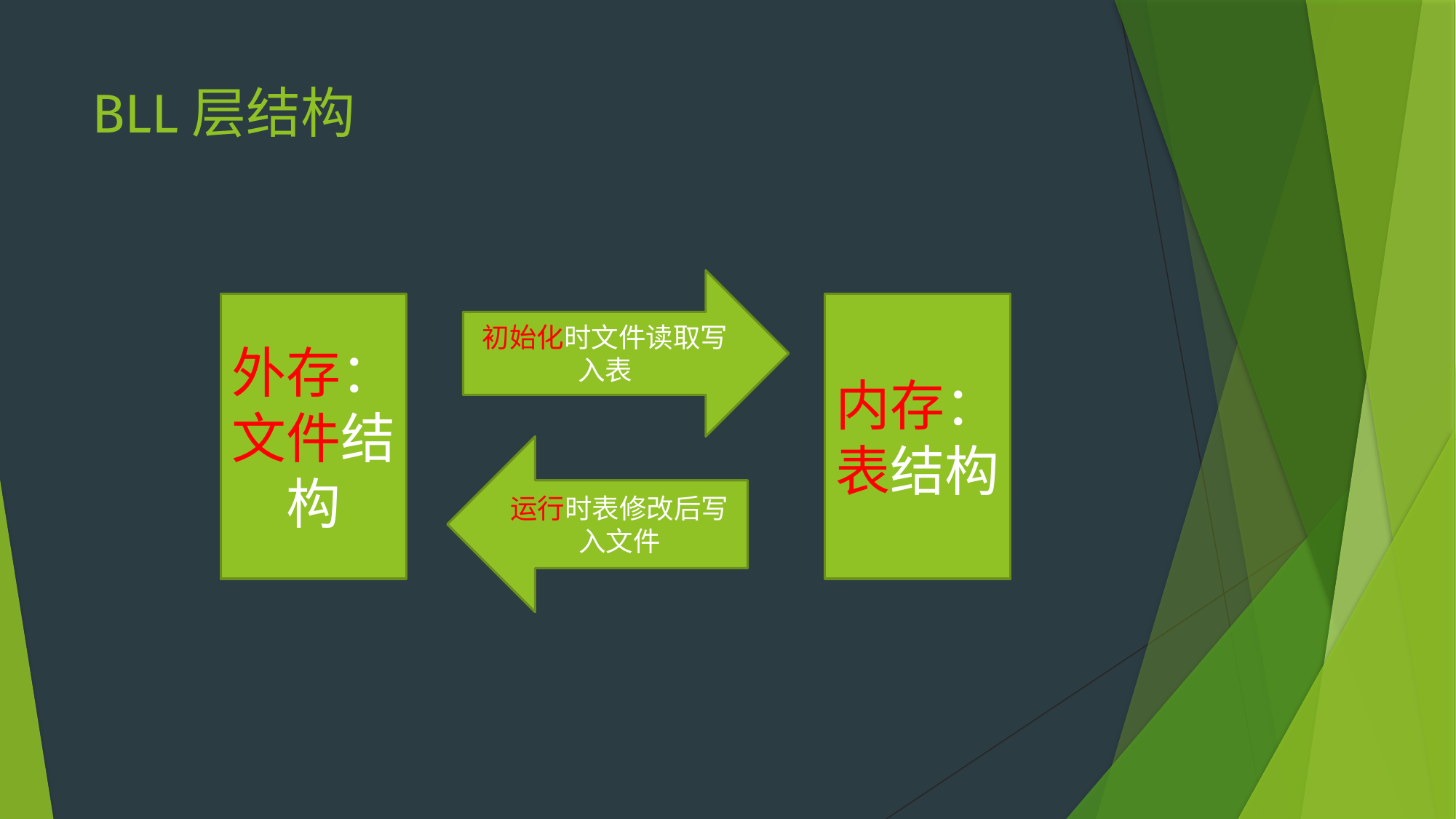

# BLL层结构
初始化时文件读取写入表
内存：
表结构
外存：
文件结构
运行时表修改后写入文件